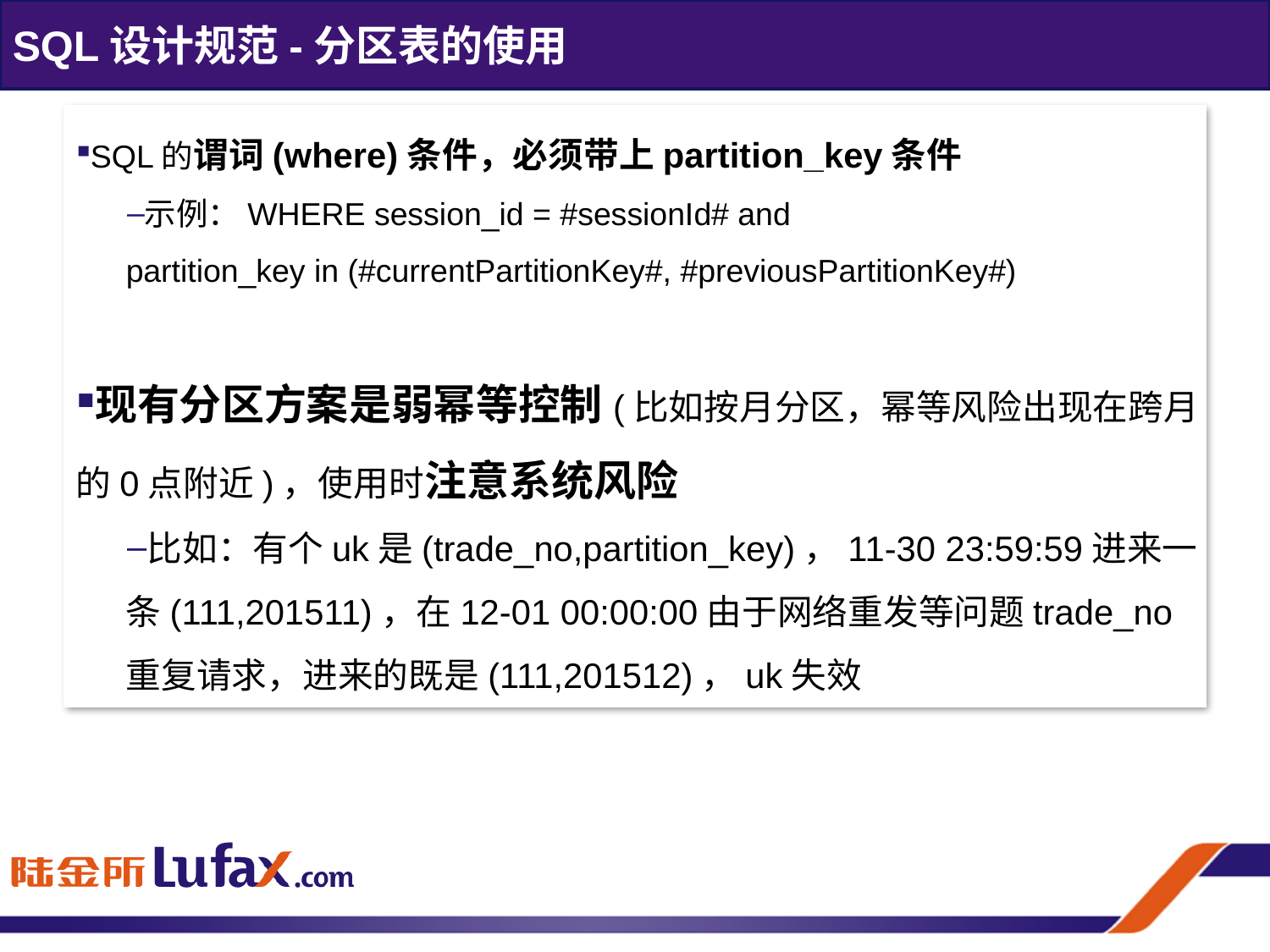

SQL设计规范-分区表的使用
SQL的谓词(where)条件，必须带上partition_key条件
示例：WHERE session_id = #sessionId# and partition_key in (#currentPartitionKey#, #previousPartitionKey#)

现有分区方案是弱幂等控制(比如按月分区，幂等风险出现在跨月的0点附近)，使用时注意系统风险
比如：有个uk是(trade_no,partition_key)，11-30 23:59:59进来一条(111,201511)，在12-01 00:00:00由于网络重发等问题trade_no重复请求，进来的既是(111,201512)，uk失效